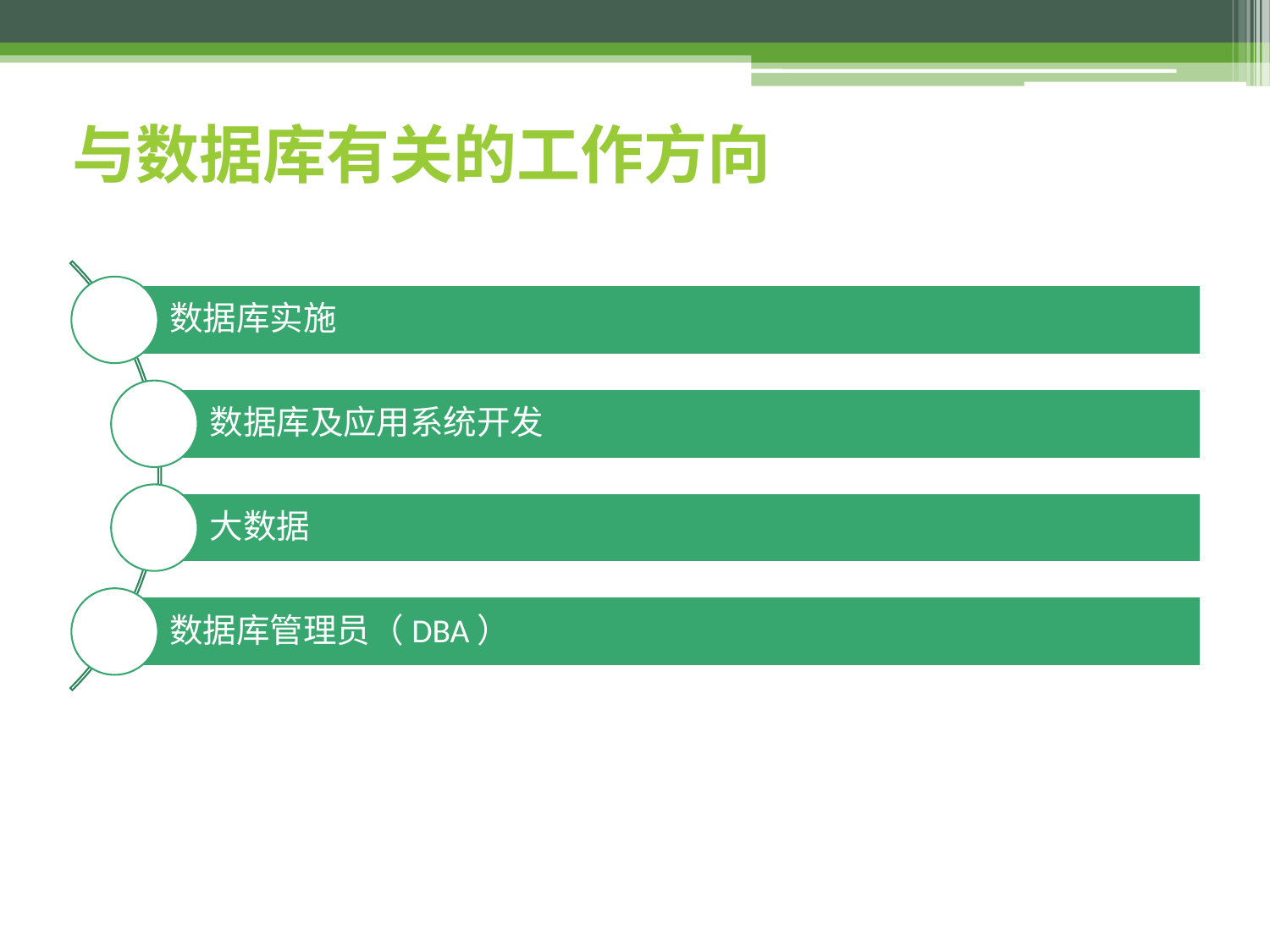

# 与数据库有关的工作方向
数据库实施
数据库及应用系统开发
大数据
数据库管理员（DBA）